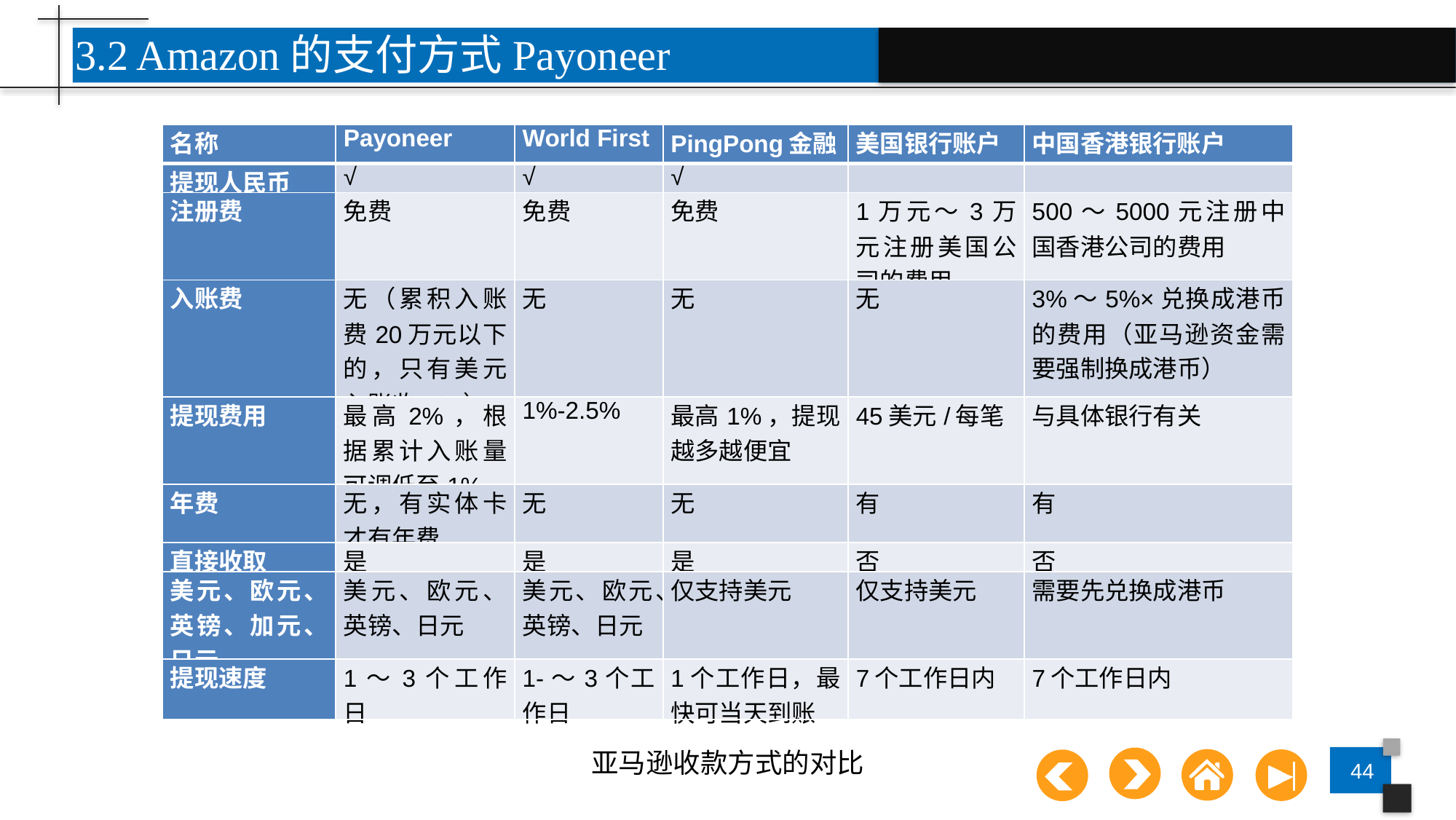

3.2 Amazon的支付方式Payoneer
| 名称 | Payoneer | World First | PingPong金融 | 美国银行账户 | 中国香港银行账户 |
| --- | --- | --- | --- | --- | --- |
| 提现人民币 | √ | √ | √ |  |  |
| 注册费 | 免费 | 免费 | 免费 | 1万元～3万元注册美国公司的费用 | 500～5000元注册中国香港公司的费用 |
| 入账费 | 无（累积入账费20万元以下的，只有美元入账收1%） | 无 | 无 | 无 | 3%～5%×兑换成港币的费用（亚马逊资金需要强制换成港币） |
| 提现费用 | 最高2%，根据累计入账量可调低至1% | 1%-2.5% | 最高1%，提现越多越便宜 | 45美元/每笔 | 与具体银行有关 |
| 年费 | 无，有实体卡才有年费 | 无 | 无 | 有 | 有 |
| 直接收取 | 是 | 是 | 是 | 否 | 否 |
| 美元、欧元、英镑、加元、日元 | 美元、欧元、英镑、日元 | 美元、欧元、英镑、日元 | 仅支持美元 | 仅支持美元 | 需要先兑换成港币 |
| 提现速度 | 1～3个工作日 | 1-～3个工作日 | 1个工作日，最快可当天到账 | 7个工作日内 | 7个工作日内 |
亚马逊收款方式的对比